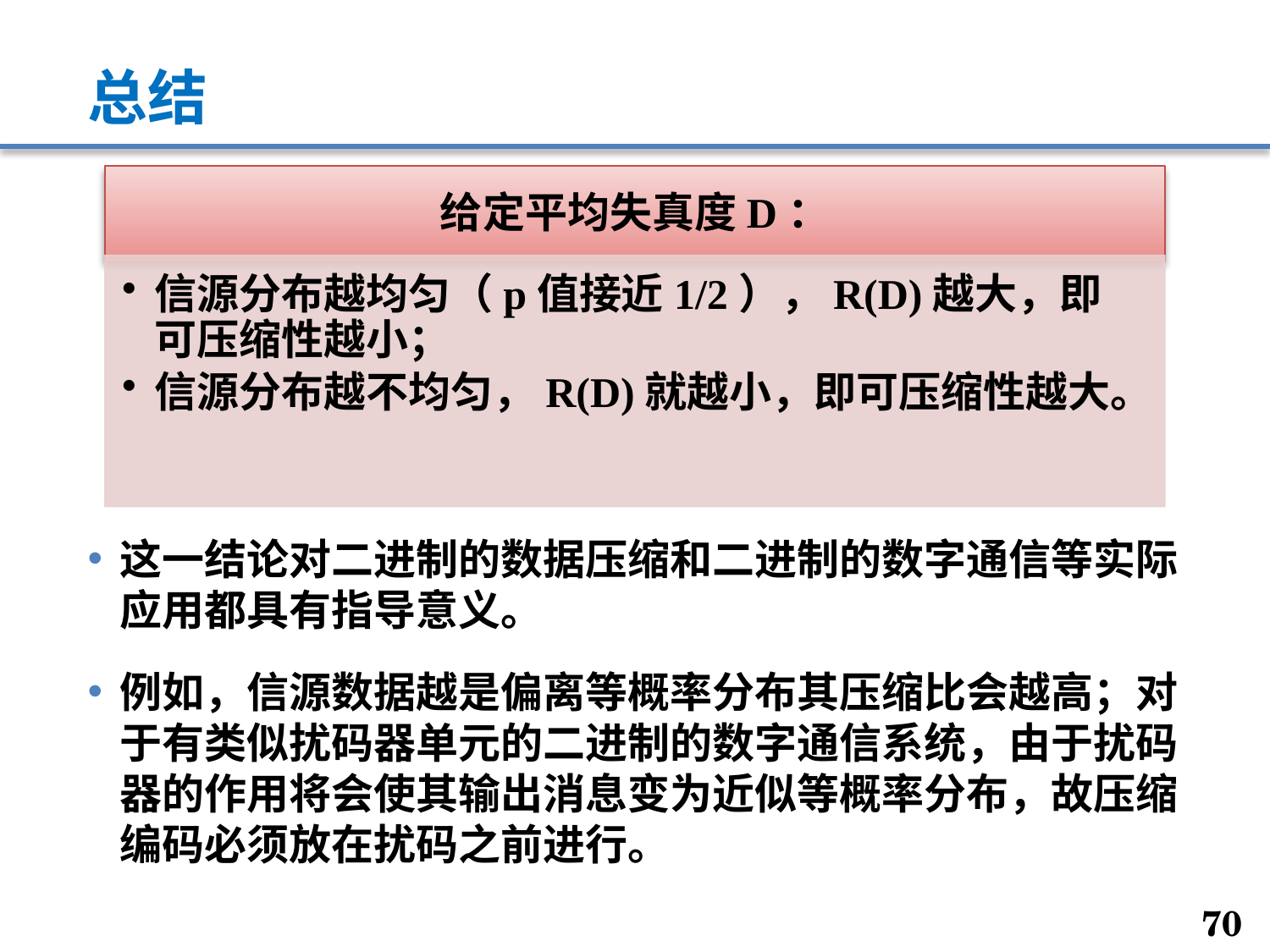

# 总结
给定平均失真度D：
信源分布越均匀（p值接近1/2），R(D)越大，即可压缩性越小；
信源分布越不均匀，R(D)就越小，即可压缩性越大。
这一结论对二进制的数据压缩和二进制的数字通信等实际应用都具有指导意义。
例如，信源数据越是偏离等概率分布其压缩比会越高；对于有类似扰码器单元的二进制的数字通信系统，由于扰码器的作用将会使其输出消息变为近似等概率分布，故压缩编码必须放在扰码之前进行。
70